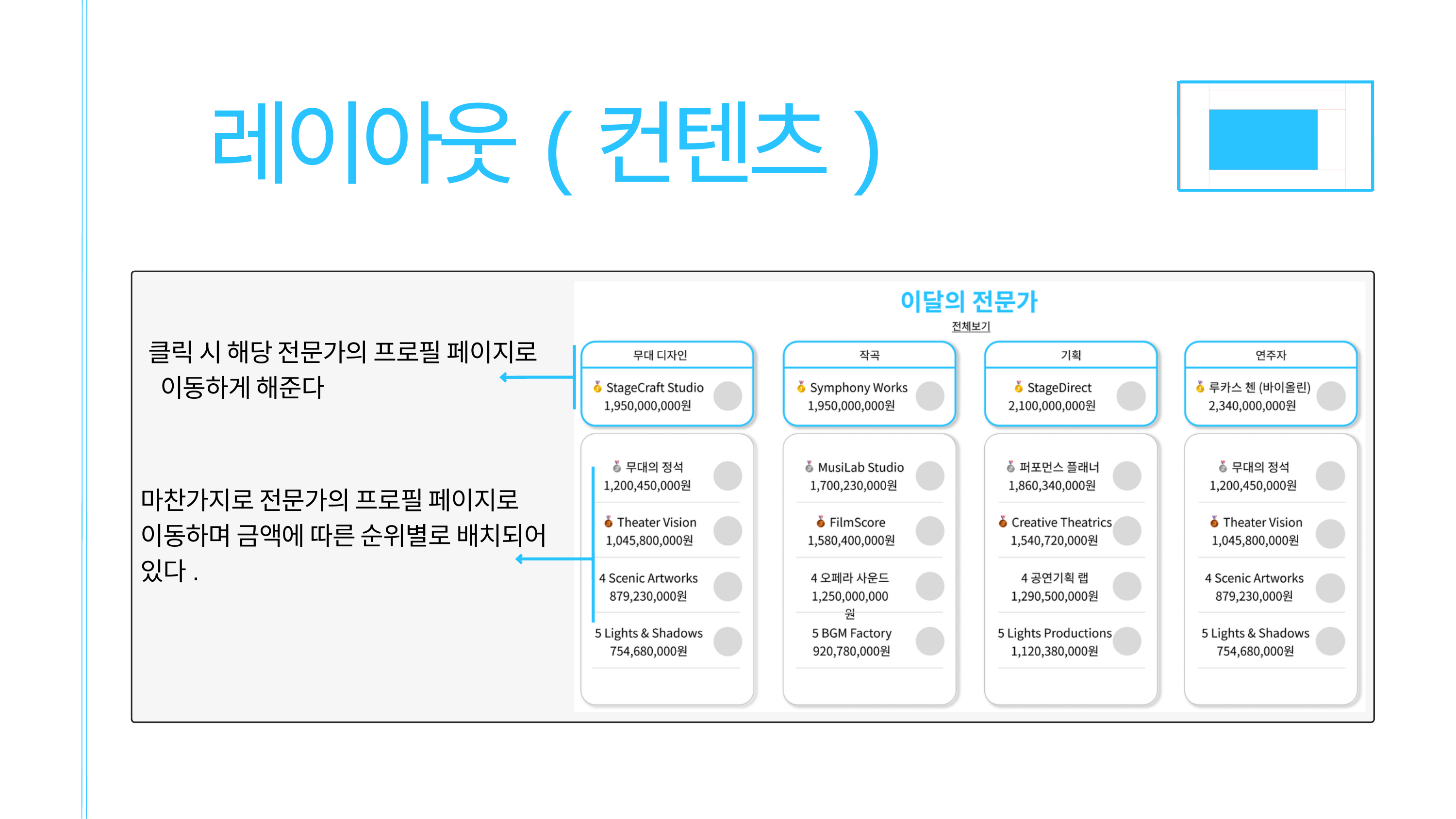

레이아웃(컨텐츠)

클릭 시 해당 전문가의 프로필 페이지로
 이동하게 해준다

마찬가지로 전문가의 프로필 페이지로 이동하며 금액에 따른 순위별로 배치되어 있다.